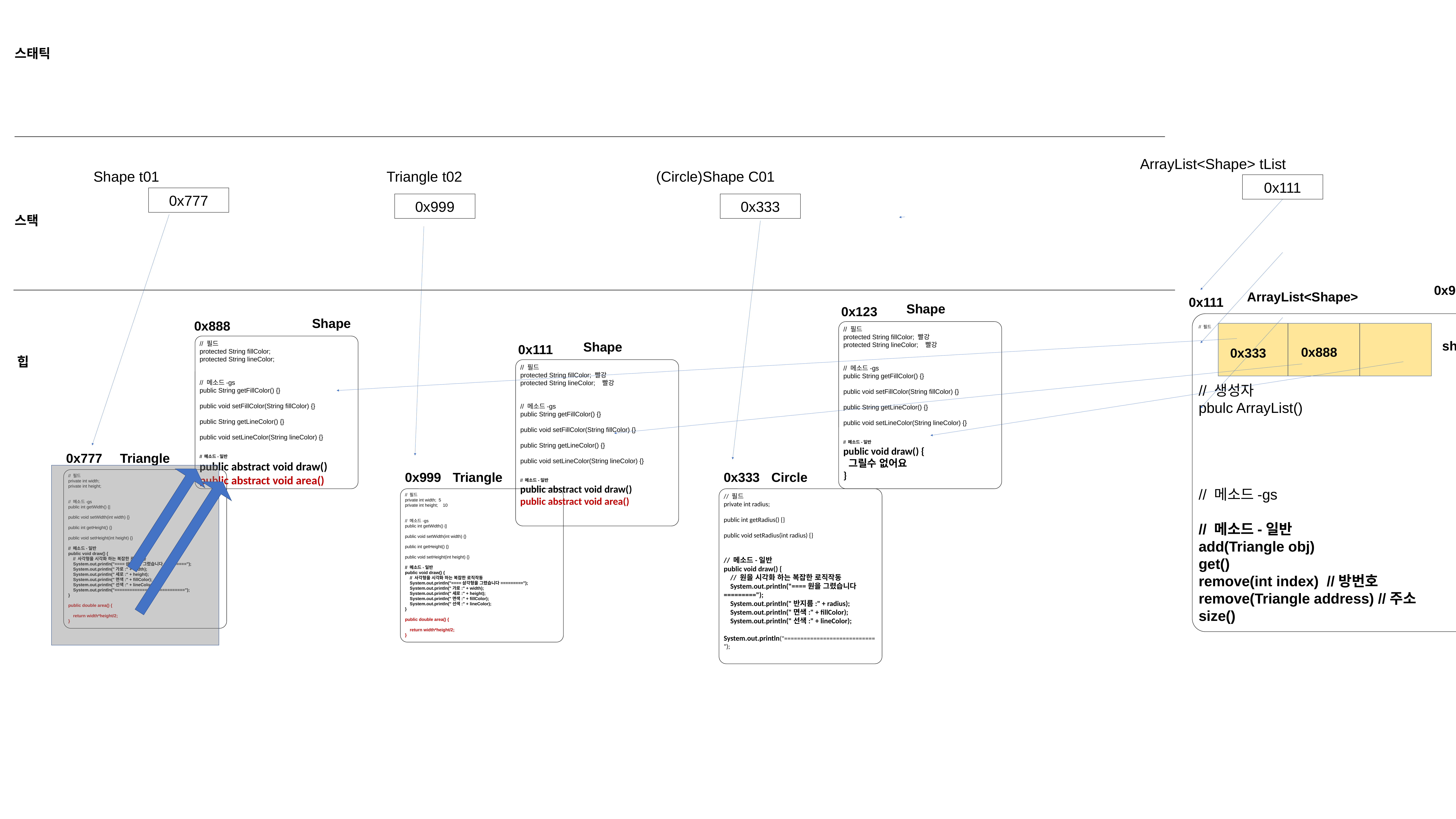

| Drawable |
| --- |
| 메소드제목만 코드X public void draw(); |
<interface>
코드X
목차만 있어야된다
| Shape abstract |
| --- |
| // 필드 protected String fillColor; protected String lineColor; // 생성자 public Shape() { // 메모리 올리기 } public Shape(String fillColor, String linColor) { // \*메모리올리기 + // 초기화 this.fillColor = fillColor; this.lineColor = linColor;} } // 메소드-gs public String getFillColor() {} public void setFillColor(String fillColor) {} public String getLineColor() {} public void setLineColor(String lineColor) {} // 메소드-일반 public abstract void draw(); public abstract double area(); |
implements
extends
implements
implements
implements
| Point |
| --- |
| // 필드 private int x; private int y; // 생성자 public Point(){} public Point( int x, int y) { this.x = x; this.y = y; } // 메소드-gs get set // 메소드-일반 public void draw() { // 점을 시각화 하는 복잡한 로직작동 System.out.println("====점을 그렸습니다========="); System.out.println(" x:" + x); System.out.println(" y:" + y); System.out.println("============================"); } |
| Triangle |
| --- |
| // 필드 private int width; private int height; private String fillColor; private String lineColor; // 생성자 public Triangel() { // 메모리 올리기 } public Triangel(int width, int height, String fillColor, String linColor) { // \*메모리올리기 + // 초기화 super(fillColor, linColor) this.width = width; this.height = height; } // 메소드-gs public int getWidth() {| public void setWidth(int width) {} public int getHeight() {} public void setHeight(int height) {} // 메소드-일반 public void draw() { // 사각형을 시각화 하는 복잡한 로직작동 System.out.println("====삼각형을 그렸습니다========="); System.out.println("가로:" + width); System.out.println("세로:" + height); System.out.println("면색:" + fillColor); System.out.println("선색:" + lineColor); System.out.println("============================"); } public double area() { return width\*height/2; } |
| Rectangle |
| --- |
| // 필드 private int width; private int height; // 생성자 public Triangel() { // 메모리 올리기 } public Triangel(int width, int height, String fillColor, String linColor) { // \*메모리올리기 + // 초기화 this.width = width; this.height = height; } // 메소드-gs 3 public int getWidth() {| public void setWidth(int width) {} public int getHeight() {} public void setHeight(int height) {} // 메소드-일반 public void draw() { // 사각형을 시각화 하는 복잡한 로직작동 System.out.println("====삼각형을 그렸습니다========="); System.out.println("가로:" + width); System.out.println("세로:" + height); System.out.println("면색:" + fillColor); System.out.println("선색:" + lineColor); System.out.println("============================"); } public double area(){ return width\*height; } |
| Circle |
| --- |
| // 필드 private int radius; // 생성자 public Circle() { // 메모리 올리기} public Circle(int radius, String fillColor, String lineColor) { super(fillColor, lineColor) this.radius = radius; } public int getRadius() {} public void setRadius(int radius) {} // 메소드-일반 public void draw() { // 원을 시각화 하는 복잡한 로직작동 System.out.println("====원을 그렸습니다========="); System.out.println("반지름:" + radius); System.out.println("면색:" + fillColor); System.out.println("선색:" + lineColor); System.out.println("============================"); } public double area(){ return 3.14\*radius\*radius; } |
스태틱
ArrayList<Shape> tList
 Shape t01
 Triangle t02
 (Circle)Shape C01
0x111
0x777
0x999
0x333
스택
0x999
ArrayList<Shape>
0x111
Shape
0x123
Shape

// 필드

// 생성자
pbulc ArrayList()

// 메소드-gs

// 메소드-일반
add(Triangle obj)
get()
remove(int index)  //방번호
remove(Triangle address) //주소
size()
0x888
// 필드
protected String fillColor; 빨강
protected String lineColor;   빨강

// 메소드-gs
public String getFillColor() {}

public void setFillColor(String fillColor) {}

public String getLineColor() {}

public void setLineColor(String lineColor) {}

// 메소드-일반
public void draw() {
 그릴수 없어요
}

// 필드
protected String fillColor;
protected String lineColor;

// 메소드-gs
public String getFillColor() {}

public void setFillColor(String fillColor) {}

public String getLineColor() {}

public void setLineColor(String lineColor) {}

// 메소드-일반
public abstract void draw()
public abstract void area()
shape주소만 관리된다
Shape
0x111
0x888
0x333
힙
// 필드
protected String fillColor; 빨강
protected String lineColor;   빨강

// 메소드-gs
public String getFillColor() {}

public void setFillColor(String fillColor) {}

public String getLineColor() {}

public void setLineColor(String lineColor) {}

// 메소드-일반
public abstract void draw()
public abstract void area()

Triangle
0x777

Triangle
Circle
0x999
0x333

// 필드
private int width;
private int height;

// 메소드-gs
public int getWidth() {|

public void setWidth(int width) {}

public int getHeight() {}

public void setHeight(int height) {}

// 메소드-일반
public void draw() {
    // 사각형을 시각화 하는 복잡한 로직작동
    System.out.println("====삼각형을 그렸습니다=========");
    System.out.println("가로:" + width);
    System.out.println("세로:" + height);
    System.out.println("면색:" + fillColor);
    System.out.println("선색:" + lineColor);
    System.out.println("============================");
}

public double area() {

    return width*height/2;
}

// 필드
private int width;  5
private int height;    10

// 메소드-gs
public int getWidth() {|

public void setWidth(int width) {}

public int getHeight() {}

public void setHeight(int height) {}

// 메소드-일반
public void draw() {
    // 사각형을 시각화 하는 복잡한 로직작동
    System.out.println("====삼각형을 그렸습니다=========");
    System.out.println("가로:" + width);
    System.out.println("세로:" + height);
    System.out.println("면색:" + fillColor);
    System.out.println("선색:" + lineColor);
}

public double area() {

    return width*height/2;
}

// 필드
private int radius;

public int getRadius() {}

public void setRadius(int radius) {}

// 메소드-일반
public void draw() {
    // 원을 시각화 하는 복잡한 로직작동
    System.out.println("====원을 그렸습니다=========");
    System.out.println("반지름:" + radius);
    System.out.println("면색:" + fillColor);
    System.out.println("선색:" + lineColor);
    System.out.println("============================");